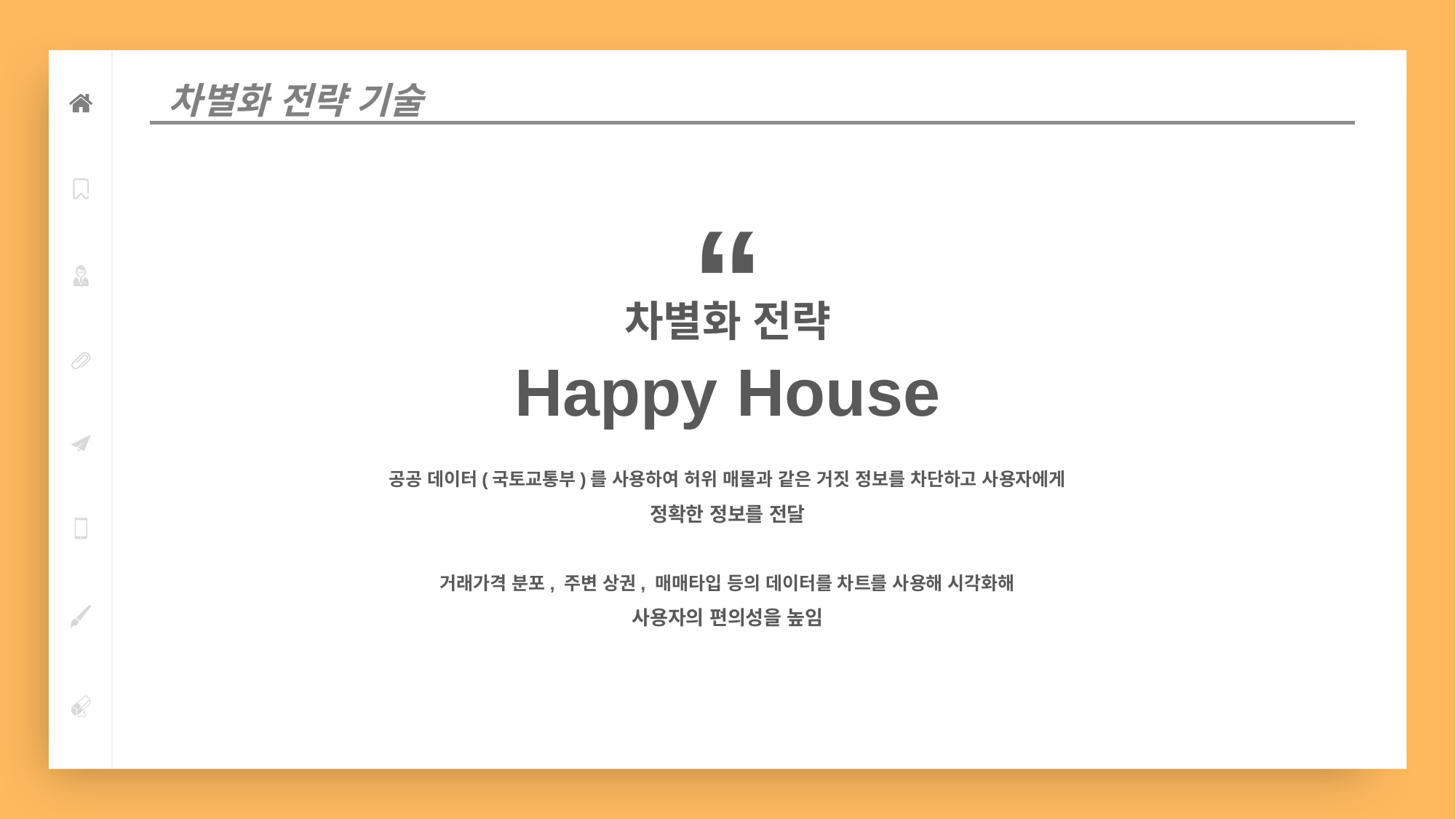

차별화 전략 기술

“
차별화 전략
Happy House
공공 데이터(국토교통부)를 사용하여 허위 매물과 같은 거짓 정보를 차단하고 사용자에게
정확한 정보를 전달
거래가격 분포, 주변 상권, 매매타입 등의 데이터를 차트를 사용해 시각화해
사용자의 편의성을 높임